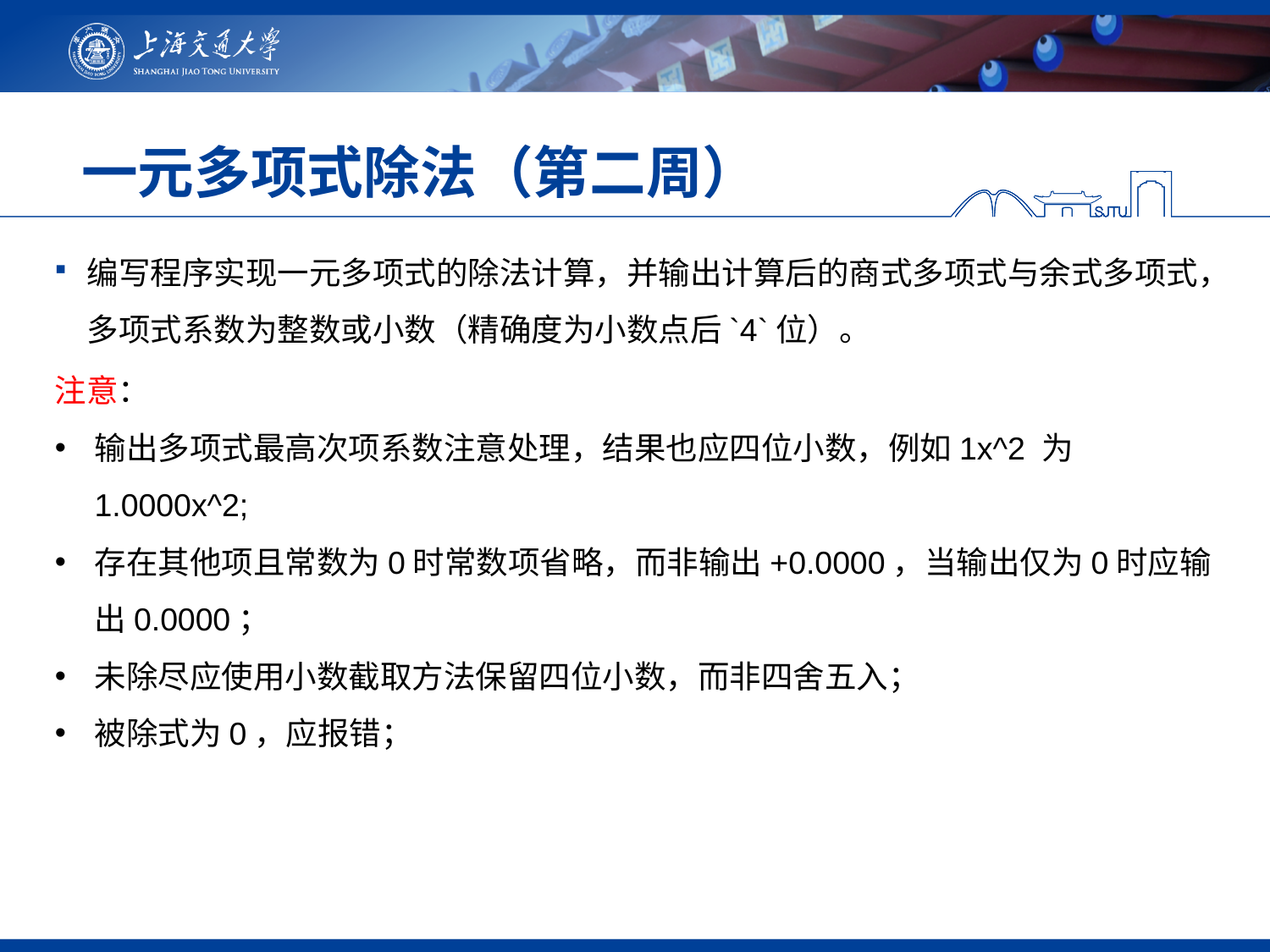

# 一元多项式除法（第二周）
编写程序实现一元多项式的除法计算，并输出计算后的商式多项式与余式多项式，多项式系数为整数或小数（精确度为小数点后`4`位）。
注意：
输出多项式最高次项系数注意处理，结果也应四位小数，例如1x^2 为1.0000x^2;
存在其他项且常数为0时常数项省略，而非输出+0.0000，当输出仅为0时应输出0.0000；
未除尽应使用小数截取方法保留四位小数，而非四舍五入；
被除式为0，应报错；